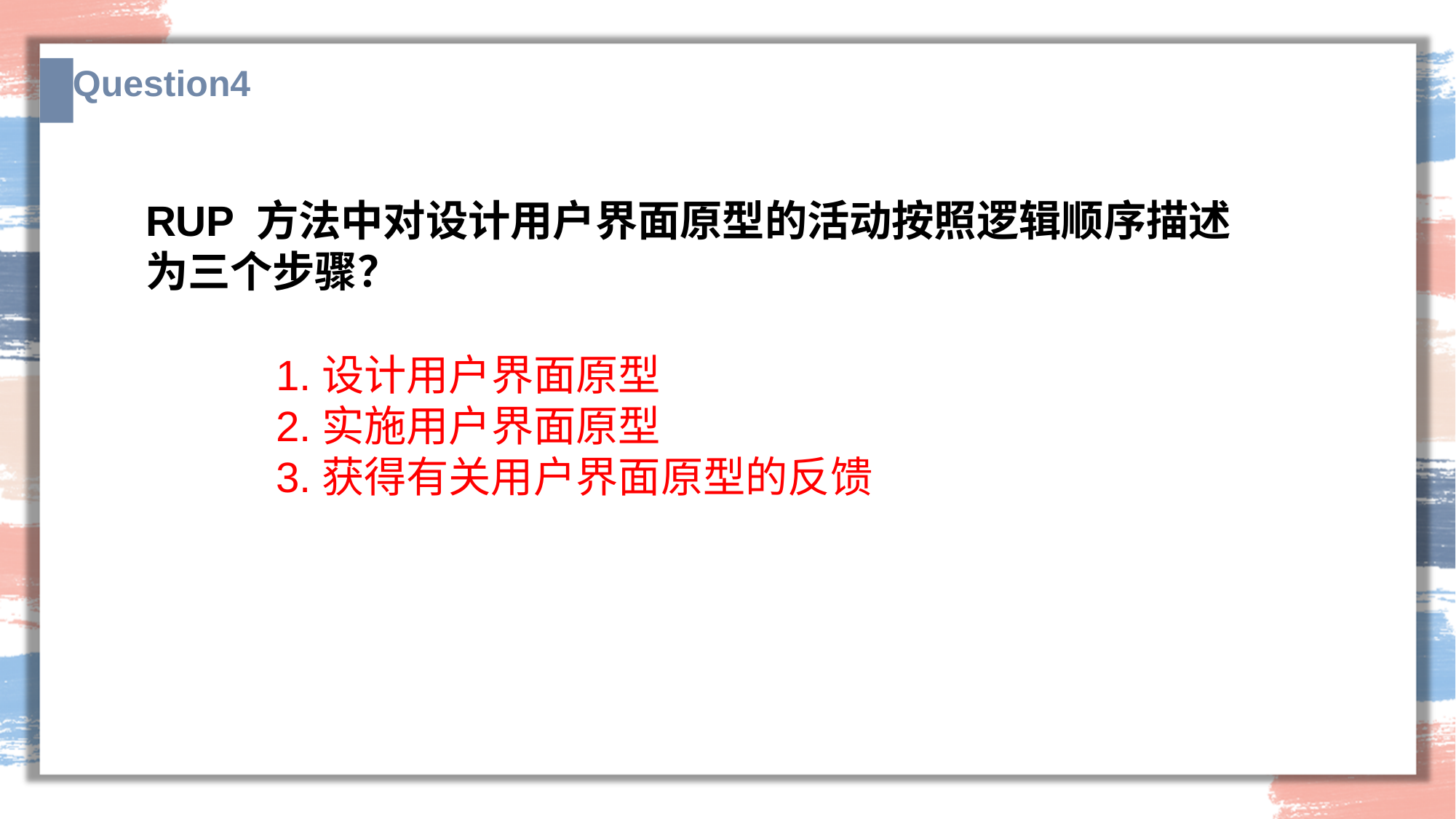

Question4

RUP 方法中对设计用户界面原型的活动按照逻辑顺序描述为三个步骤？

1.设计用户界面原型
2.实施用户界面原型
3.获得有关用户界面原型的反馈